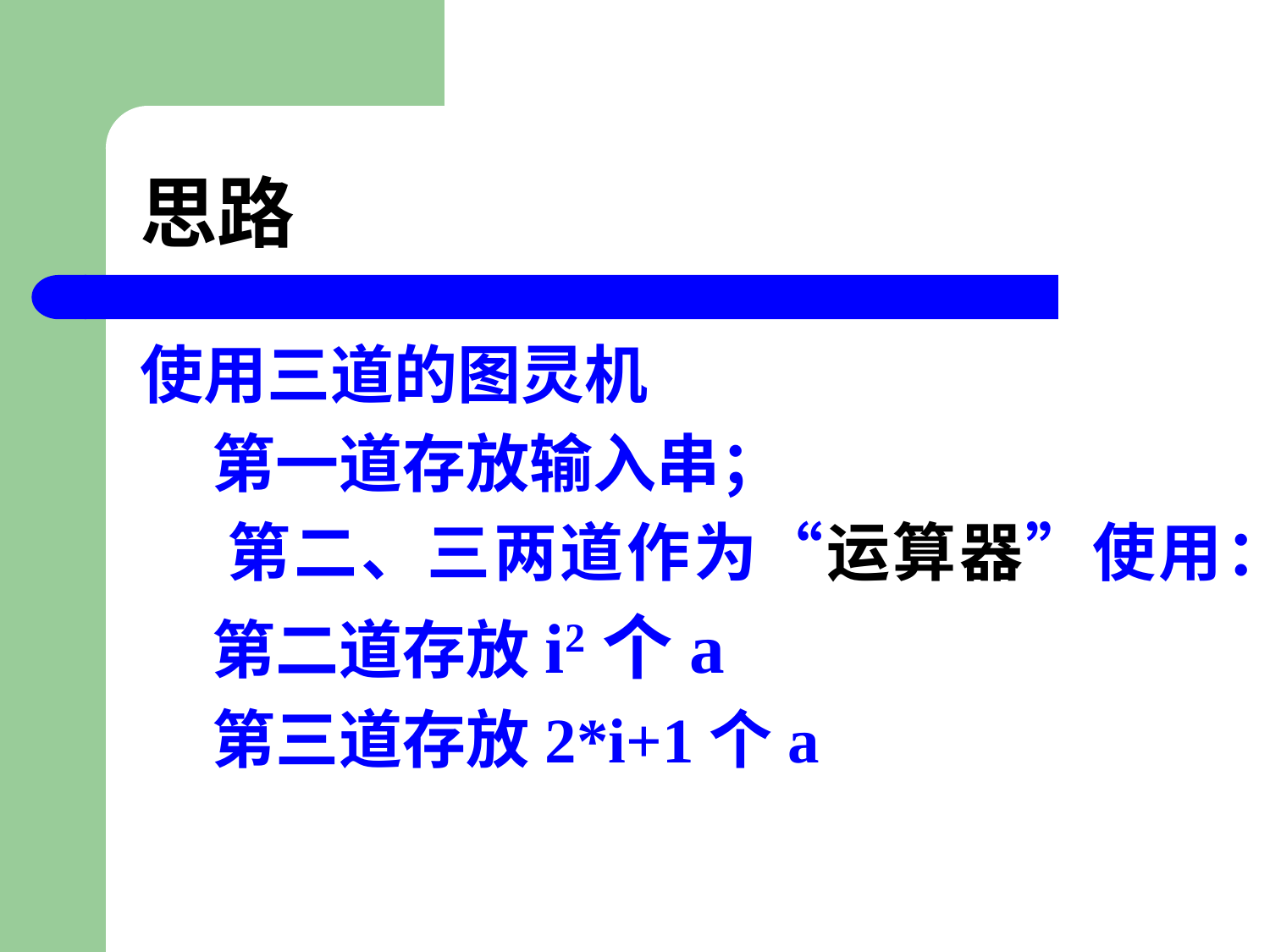

思路
使用三道的图灵机
    第一道存放输入串；
    第二、三两道作为“运算器”使用：
    第二道存放i2个a
    第三道存放2*i+1个a